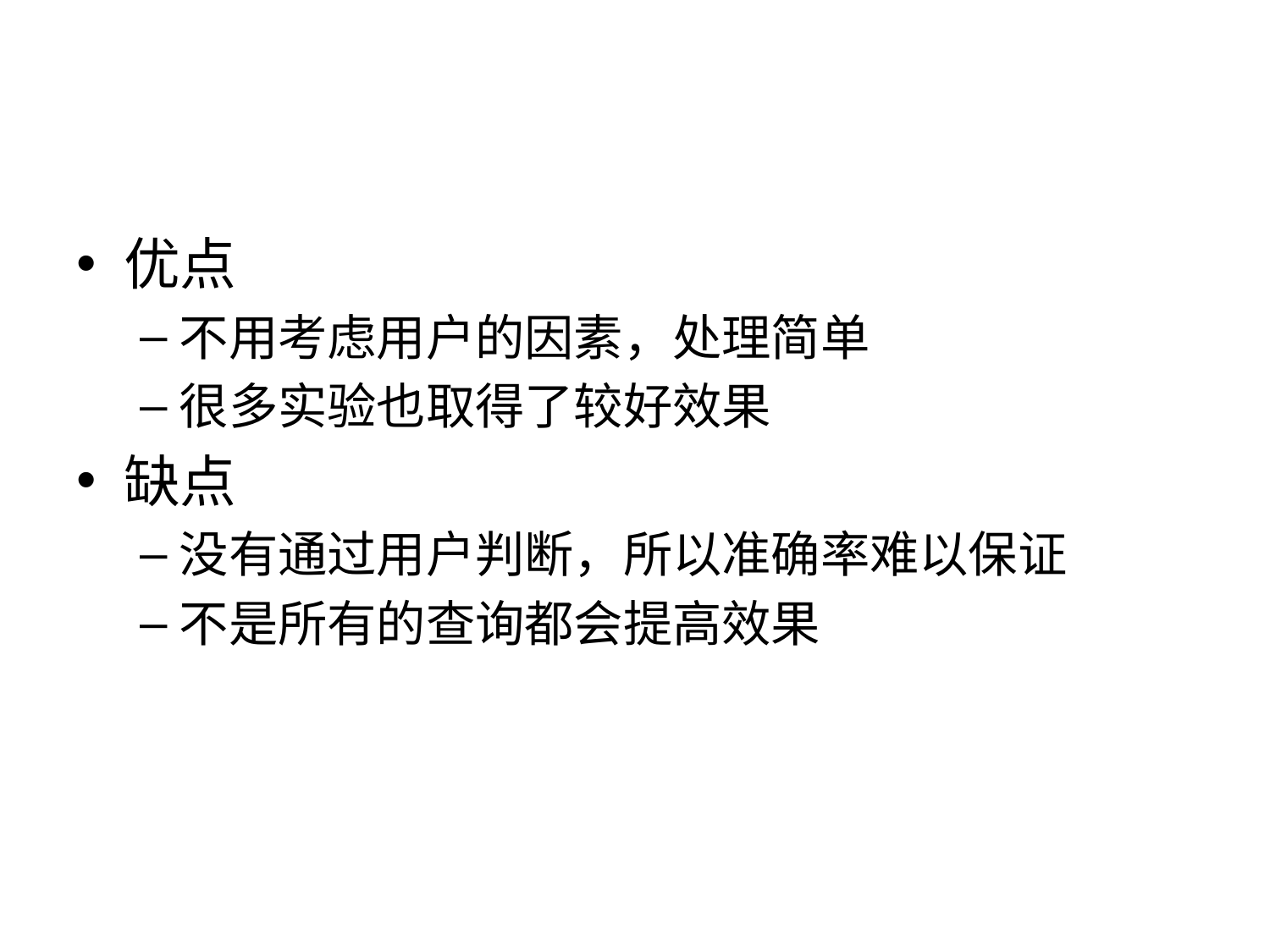

#
优点
不用考虑用户的因素，处理简单
很多实验也取得了较好效果
缺点
没有通过用户判断，所以准确率难以保证
不是所有的查询都会提高效果